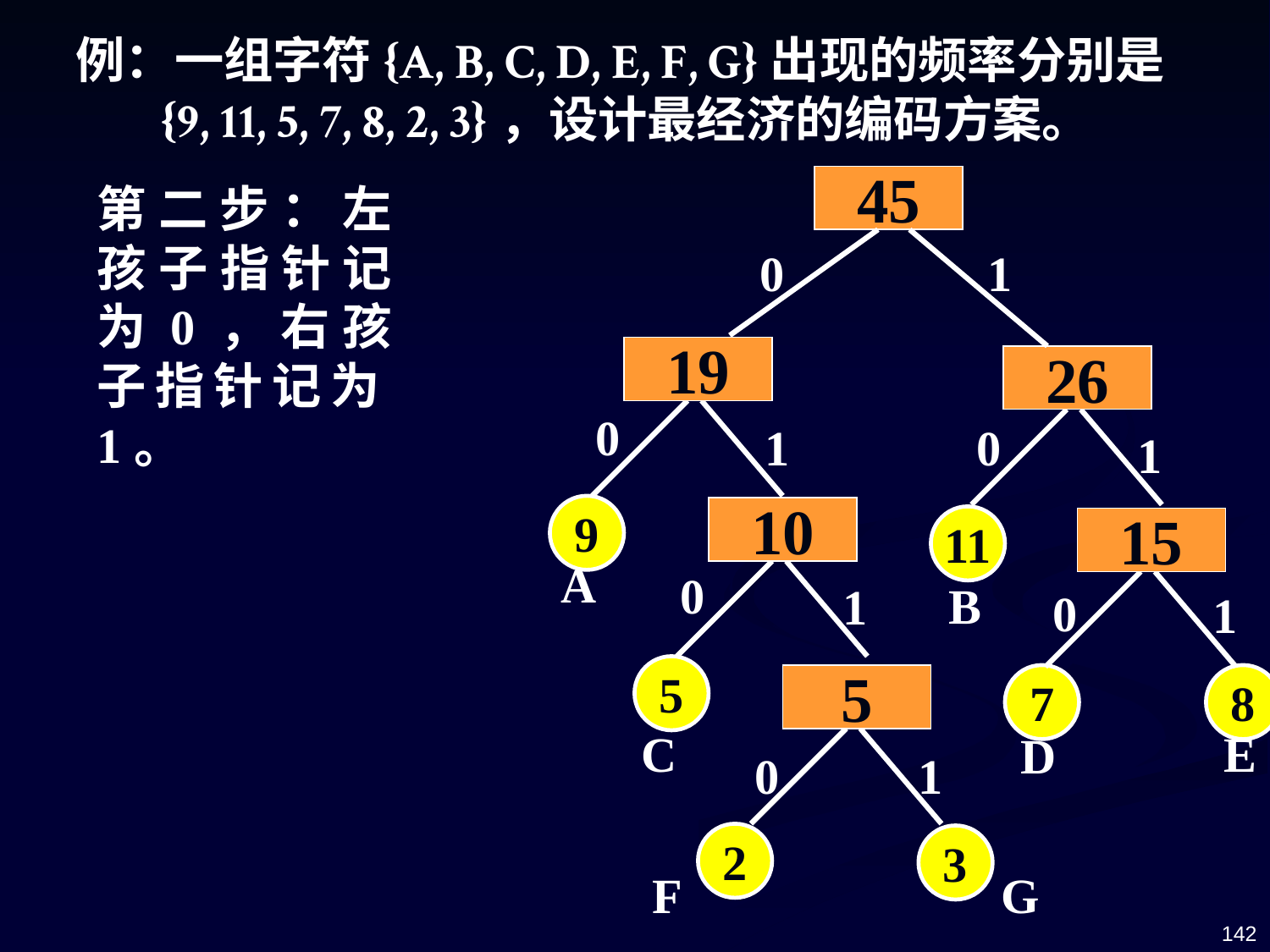

# 例：一组字符{A, B, C, D, E, F, G}出现的频率分别是{9, 11, 5, 7, 8, 2, 3}，设计最经济的编码方案。
45

19
26

9
10
11
15
A

B

5
5
7
8
C
E
D

2
3
F
G
第二步：左孩子指针记为0，右孩子指针记为1。
0
1
0
1
0
1
0
1
0
1
0
1
142